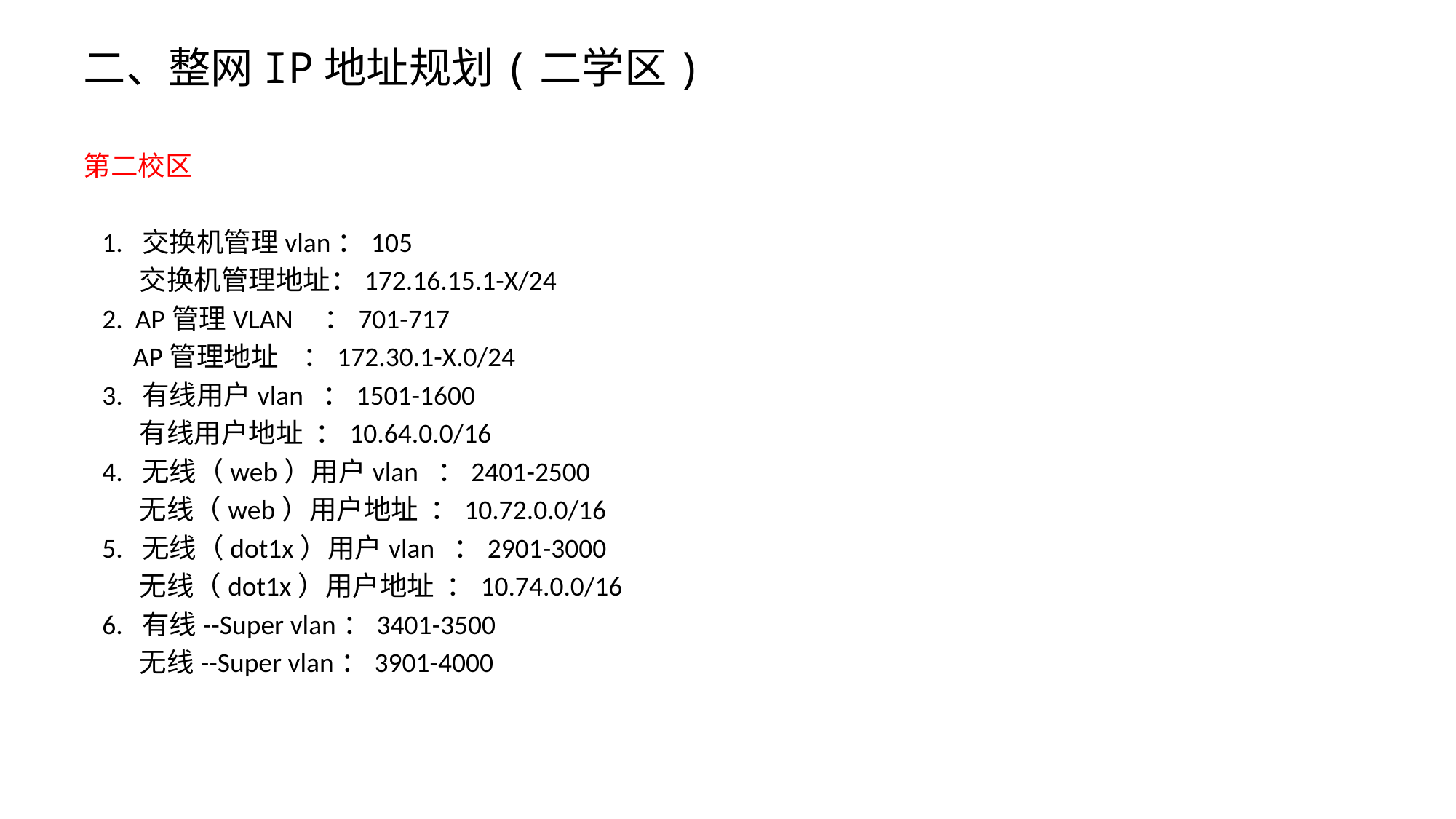

# 二、整网IP地址规划(二学区)
第二校区

   1.  交换机管理vlan：105
        交换机管理地址：172.16.15.1-X/24
   2.  AP管理VLAN    ：701-717
        AP管理地址    ：172.30.1-X.0/24
   3.  有线用户vlan  ：1501-1600
        有线用户地址  ：10.64.0.0/16
   4.  无线（web）用户vlan  ：2401-2500
        无线（web）用户地址  ：10.72.0.0/16
   5.  无线（dot1x）用户vlan  ：2901-3000
        无线（dot1x）用户地址  ：10.74.0.0/16
   6.  有线--Super vlan：3401-3500
        无线--Super vlan：3901-4000